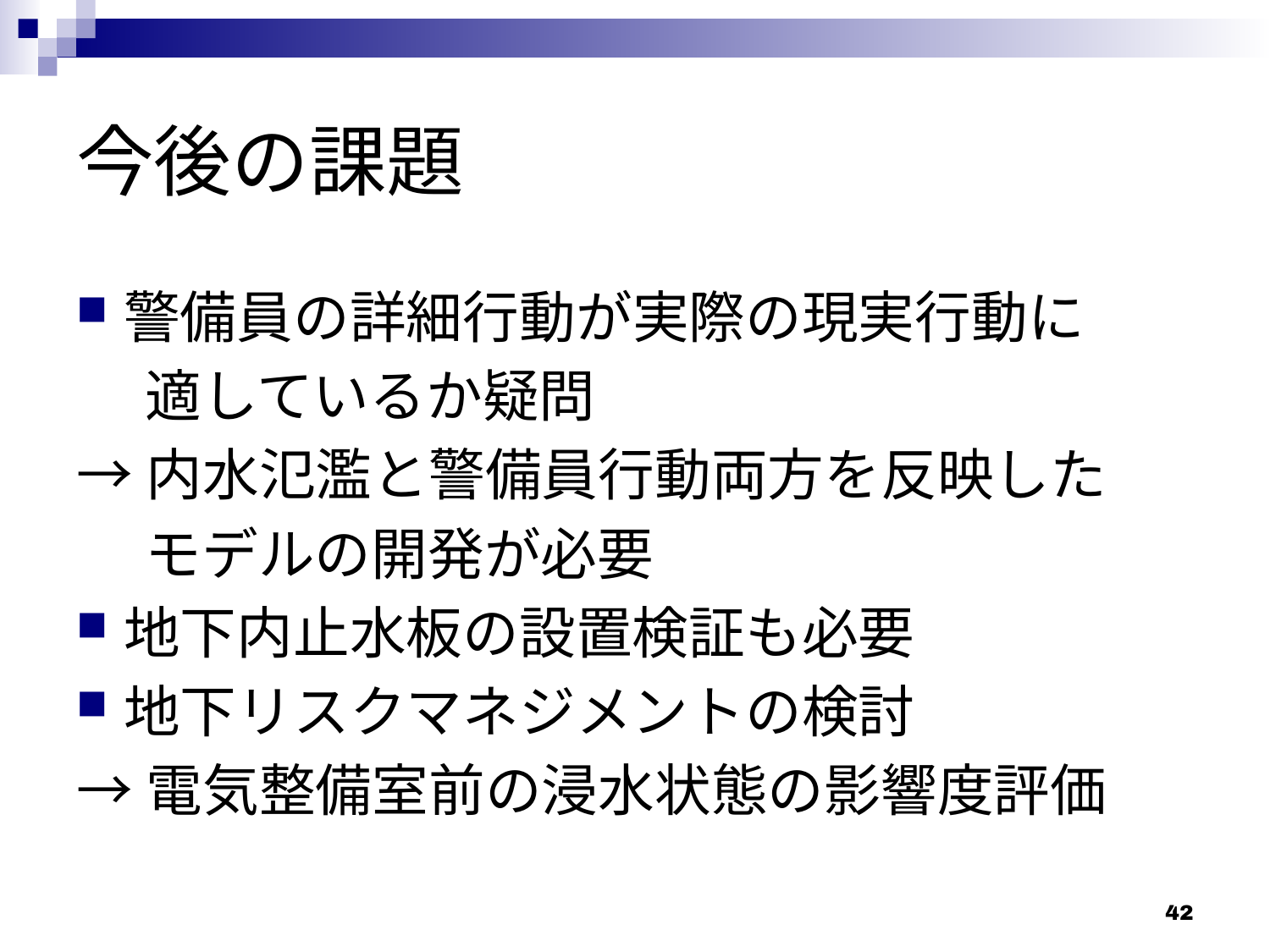

# 今後の課題
警備員の詳細行動が実際の現実行動に
　 適しているか疑問
→内水氾濫と警備員行動両方を反映した
　 モデルの開発が必要
地下内止水板の設置検証も必要
地下リスクマネジメントの検討
→電気整備室前の浸水状態の影響度評価

42